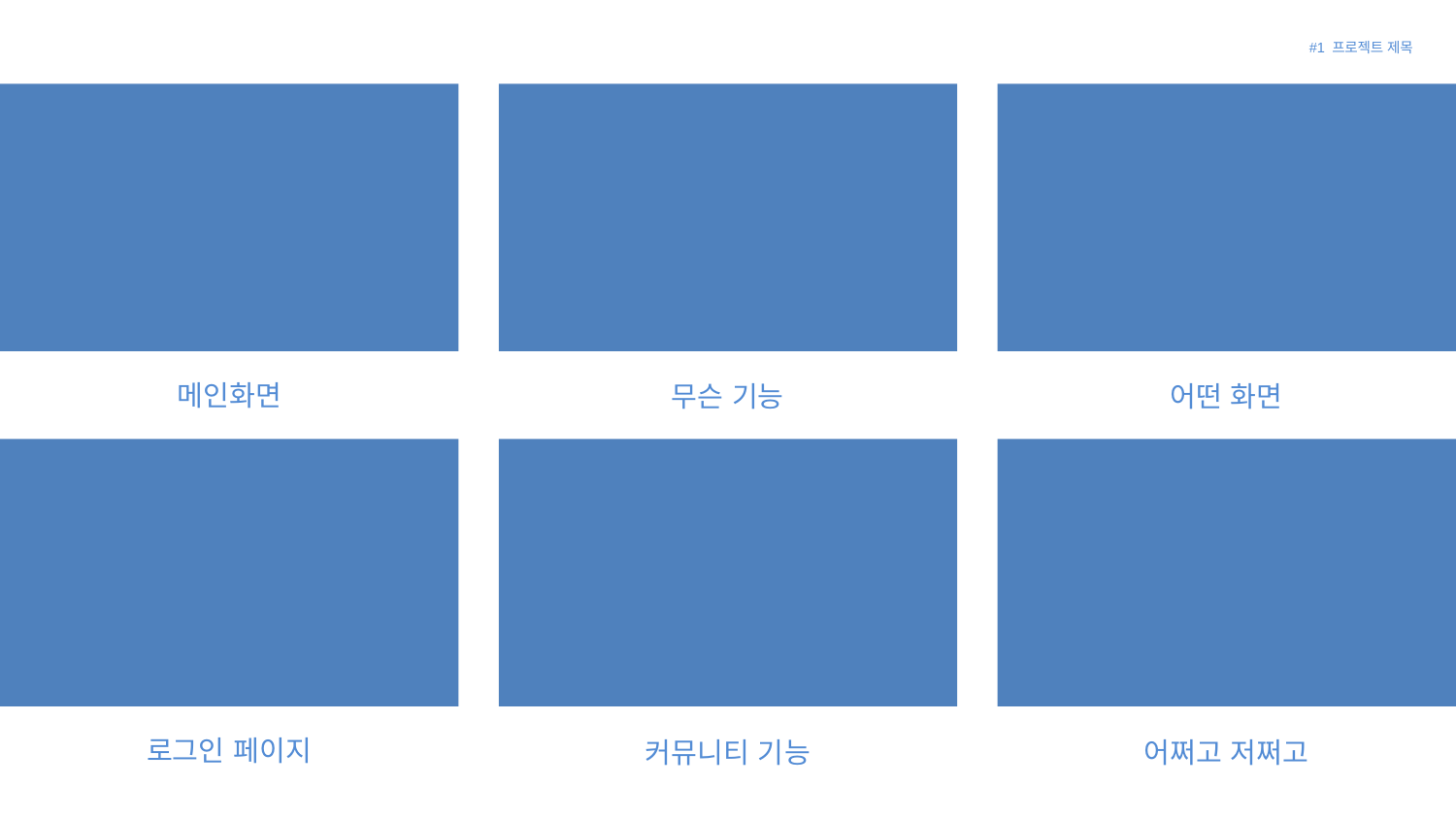

#1 프로젝트 제목

메인화면
무슨 기능
어떤 화면

로그인 페이지
커뮤니티 기능
어쩌고 저쩌고